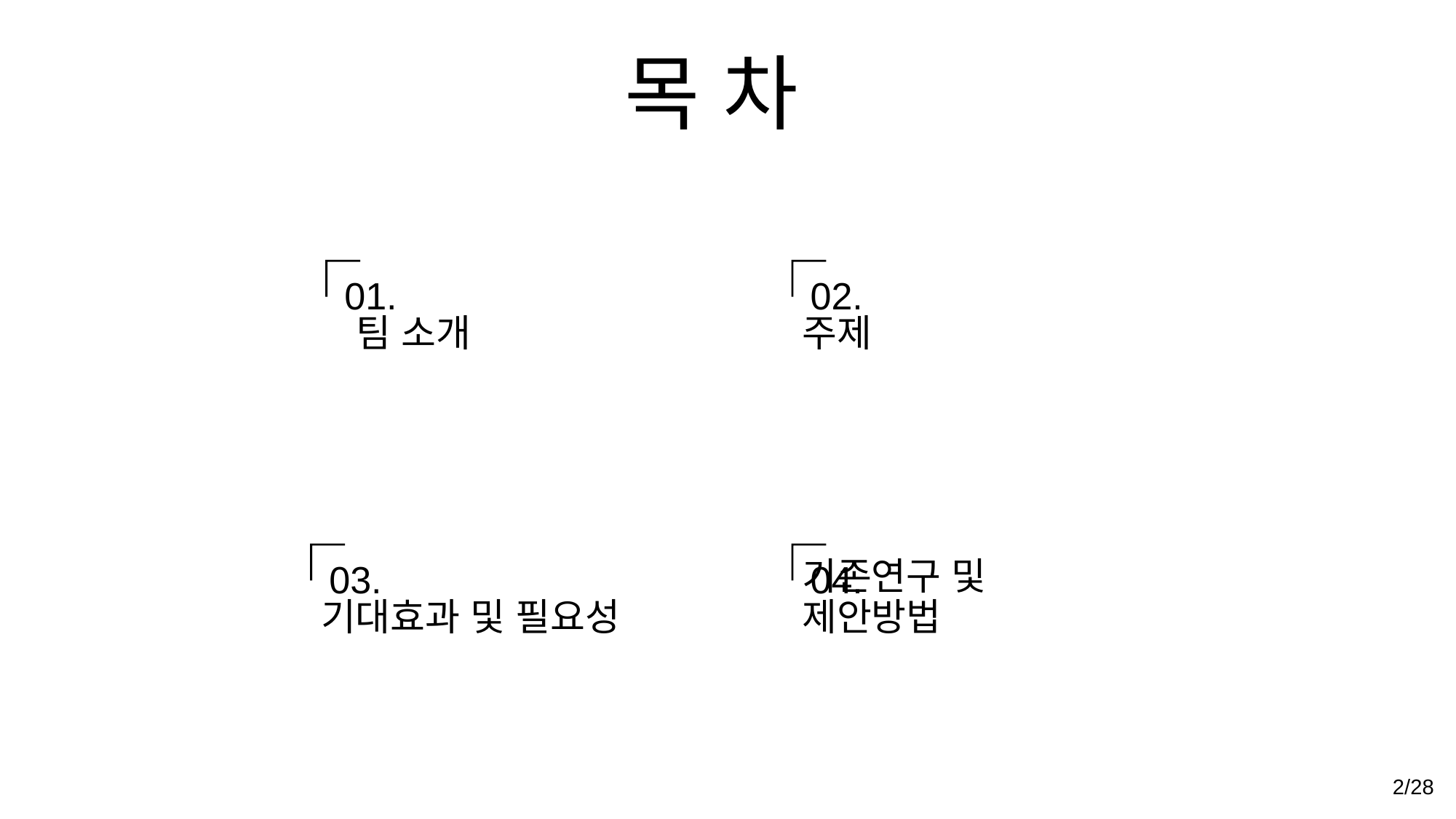

# 목 차
02.

주제
01.

 팀 소개
03.

기대효과 및 필요성
04.

기존연구 및 제안방법
2/28